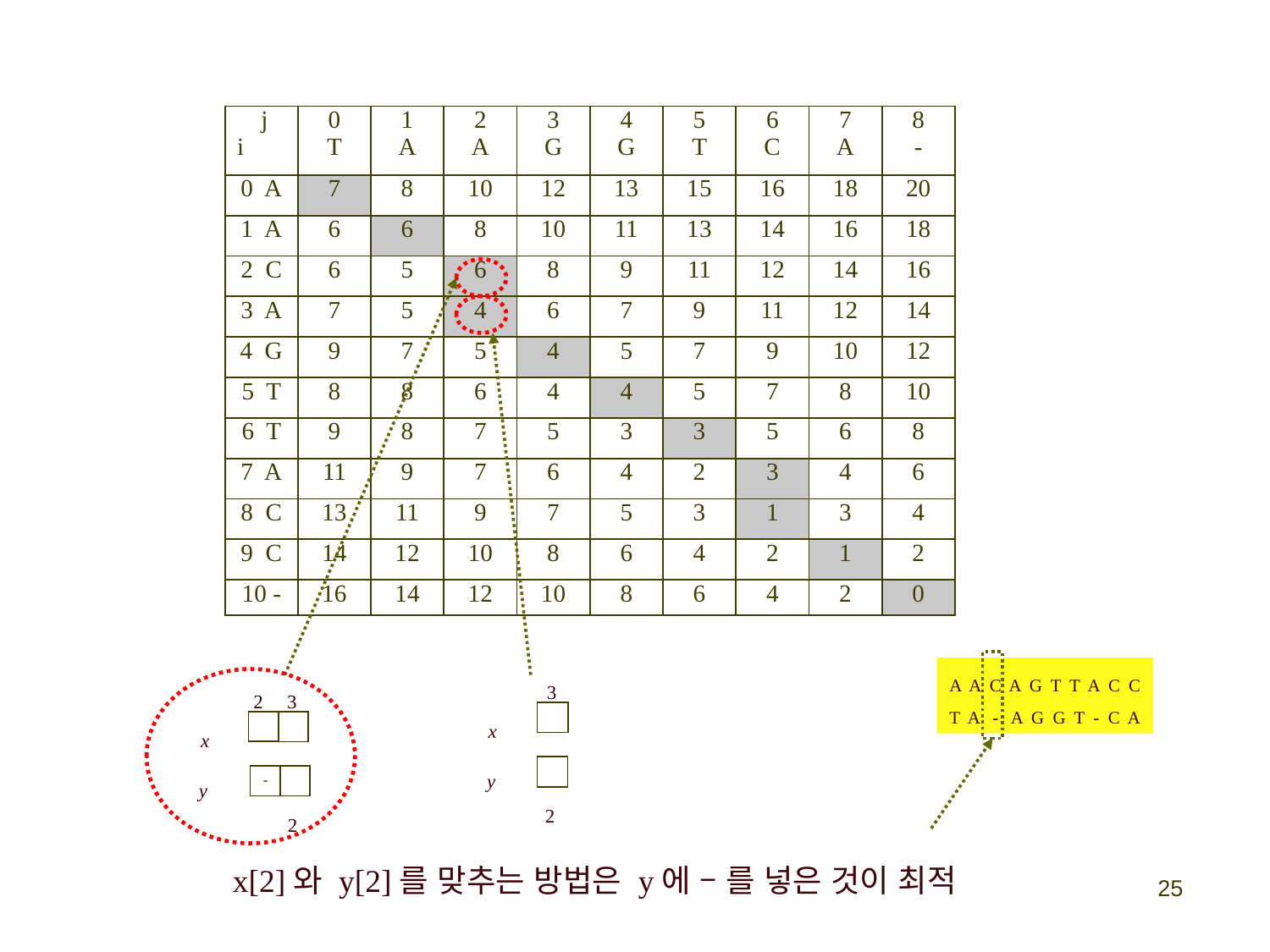

| j i | 0 T | 1 A | 2 A | 3 G | 4 G | 5 T | 6 C | 7 A | 8 - |
| --- | --- | --- | --- | --- | --- | --- | --- | --- | --- |
| 0 A | 7 | 8 | 10 | 12 | 13 | 15 | 16 | 18 | 20 |
| 1 A | 6 | 6 | 8 | 10 | 11 | 13 | 14 | 16 | 18 |
| 2 C | 6 | 5 | 6 | 8 | 9 | 11 | 12 | 14 | 16 |
| 3 A | 7 | 5 | 4 | 6 | 7 | 9 | 11 | 12 | 14 |
| 4 G | 9 | 7 | 5 | 4 | 5 | 7 | 9 | 10 | 12 |
| 5 T | 8 | 8 | 6 | 4 | 4 | 5 | 7 | 8 | 10 |
| 6 T | 9 | 8 | 7 | 5 | 3 | 3 | 5 | 6 | 8 |
| 7 A | 11 | 9 | 7 | 6 | 4 | 2 | 3 | 4 | 6 |
| 8 C | 13 | 11 | 9 | 7 | 5 | 3 | 1 | 3 | 4 |
| 9 C | 14 | 12 | 10 | 8 | 6 | 4 | 2 | 1 | 2 |
| 10 - | 16 | 14 | 12 | 10 | 8 | 6 | 4 | 2 | 0 |

3
A  A  C  A  G  T  T  A  C  C
T  A   -   A  G  G  T  -  C  A
2
3

x
x
|  |
| --- |
|  |
| --- |
|  |
| --- |
y
y
|  |
| --- |
| - |
| --- |
|  |
| --- |
2
2
x[2]와 y[2]를 맞추는 방법은 y에 – 를 넣은 것이 최적
25